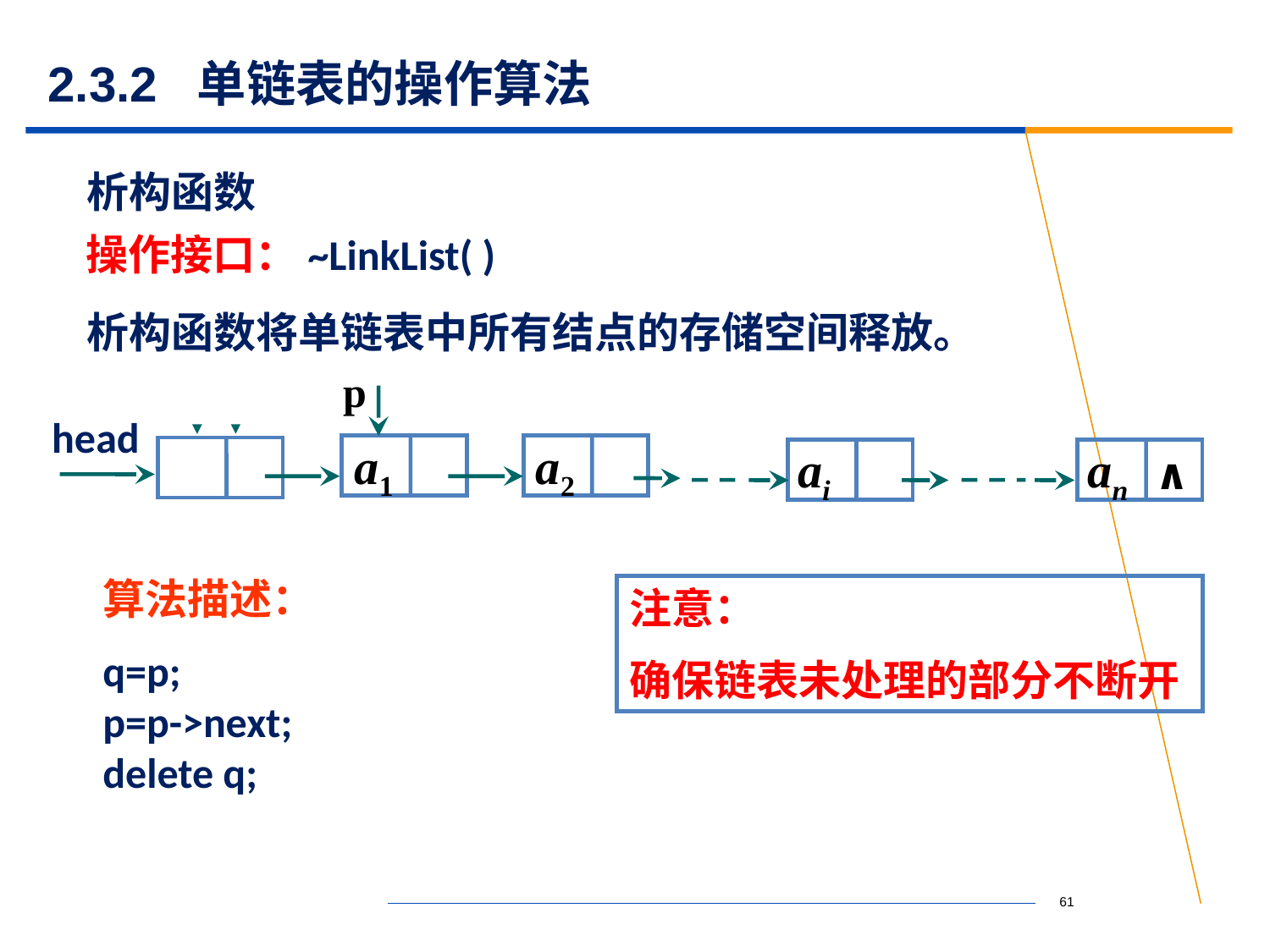

# 2.3.2  单链表的操作算法
析构函数
操作接口：~LinkList( )
析构函数将单链表中所有结点的存储空间释放。
q

p

p

head
a1

a2

ai

an

∧

算法描述：
q=p;
p=p->next;
delete q;
注意：
确保链表未处理的部分不断开